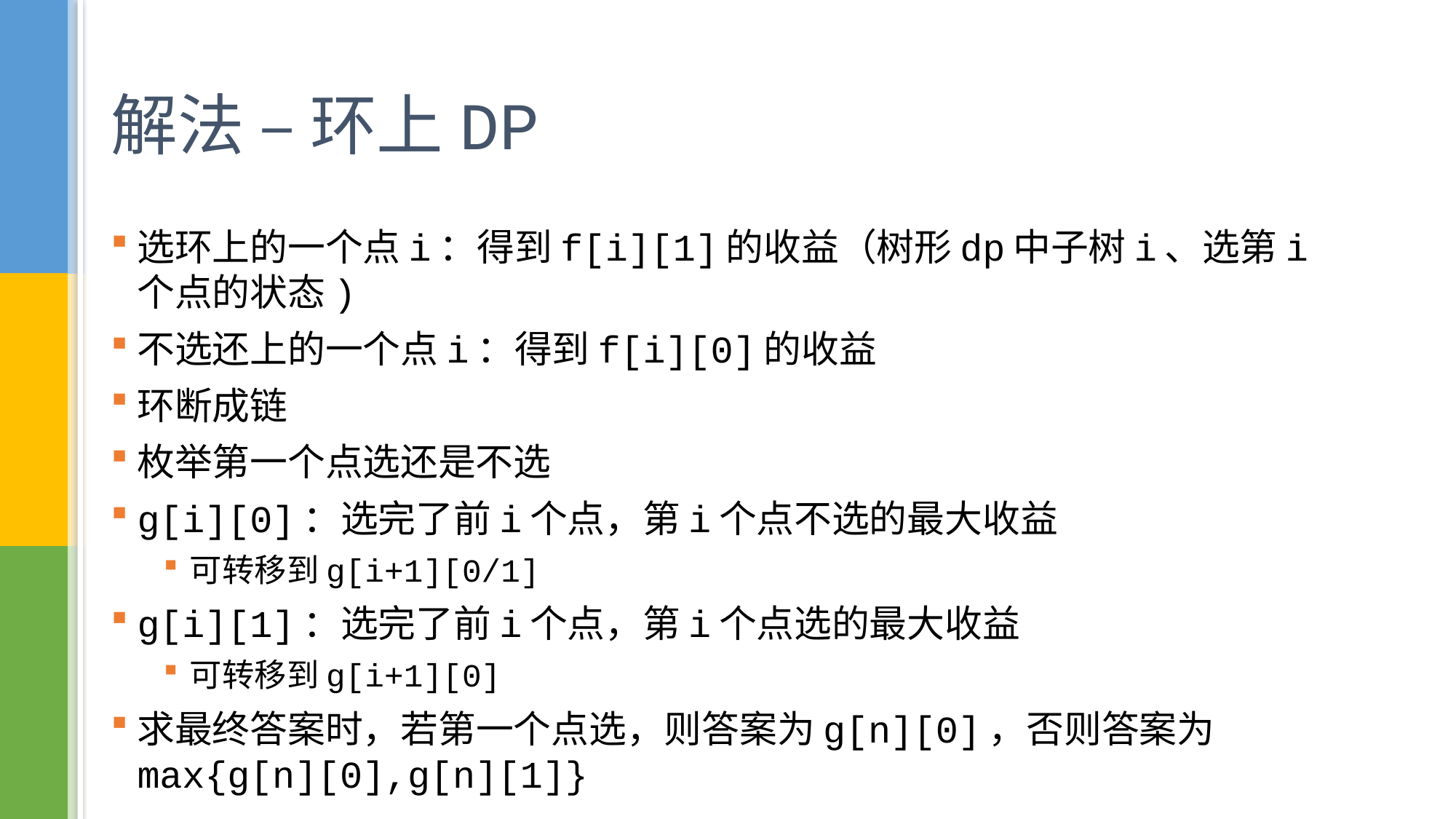

# 解法 – 环上DP
选环上的一个点i：得到f[i][1]的收益（树形dp中子树i、选第i个点的状态)
不选还上的一个点i：得到f[i][0]的收益
环断成链
枚举第一个点选还是不选
g[i][0]：选完了前i个点，第i个点不选的最大收益
可转移到g[i+1][0/1]
g[i][1]：选完了前i个点，第i个点选的最大收益
可转移到g[i+1][0]
求最终答案时，若第一个点选，则答案为g[n][0]，否则答案为max{g[n][0],g[n][1]}